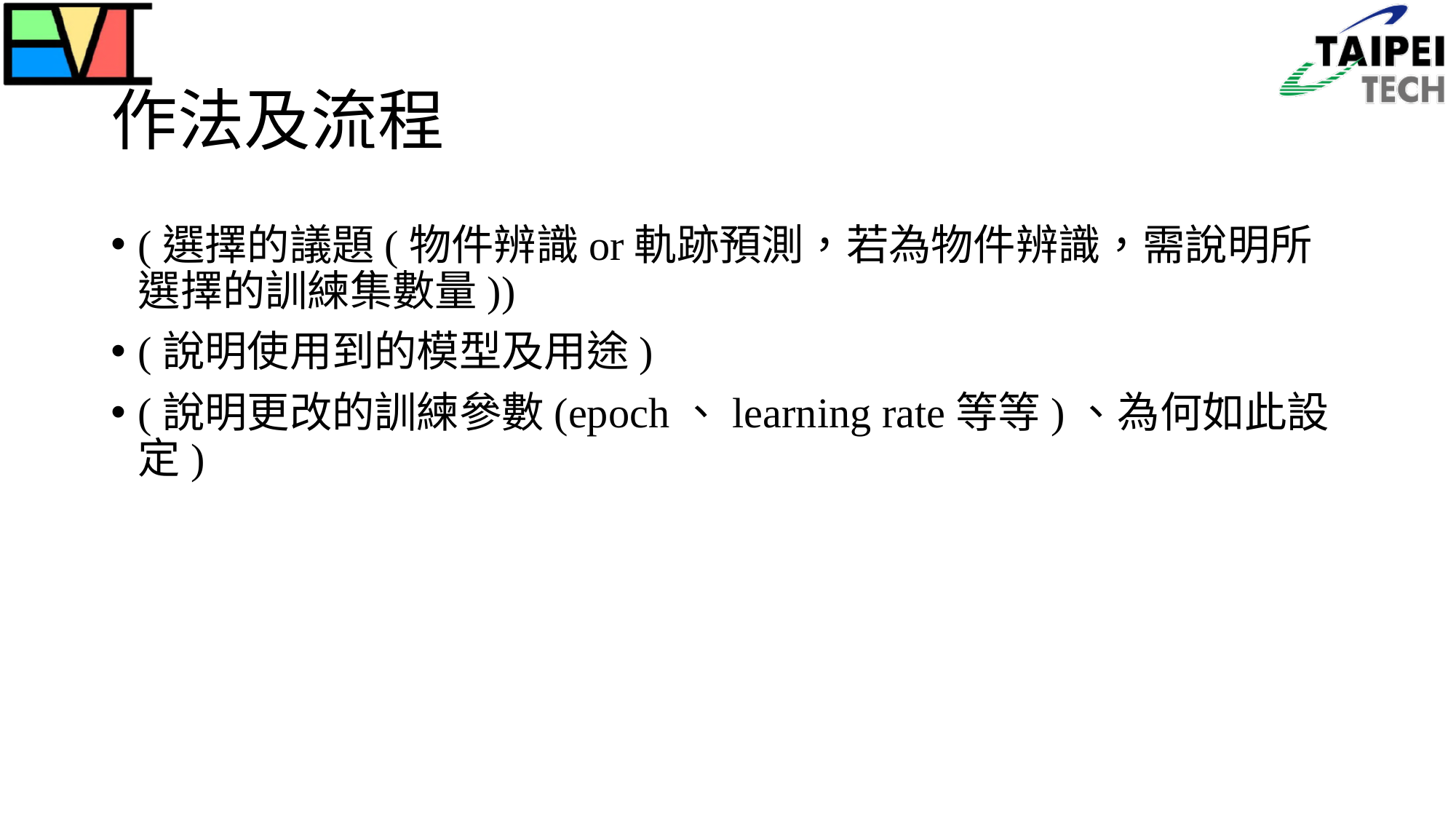

# 作法及流程
(選擇的議題(物件辨識or軌跡預測，若為物件辨識，需說明所選擇的訓練集數量))
(說明使用到的模型及用途)
(說明更改的訓練參數(epoch、learning rate等等)、為何如此設定)